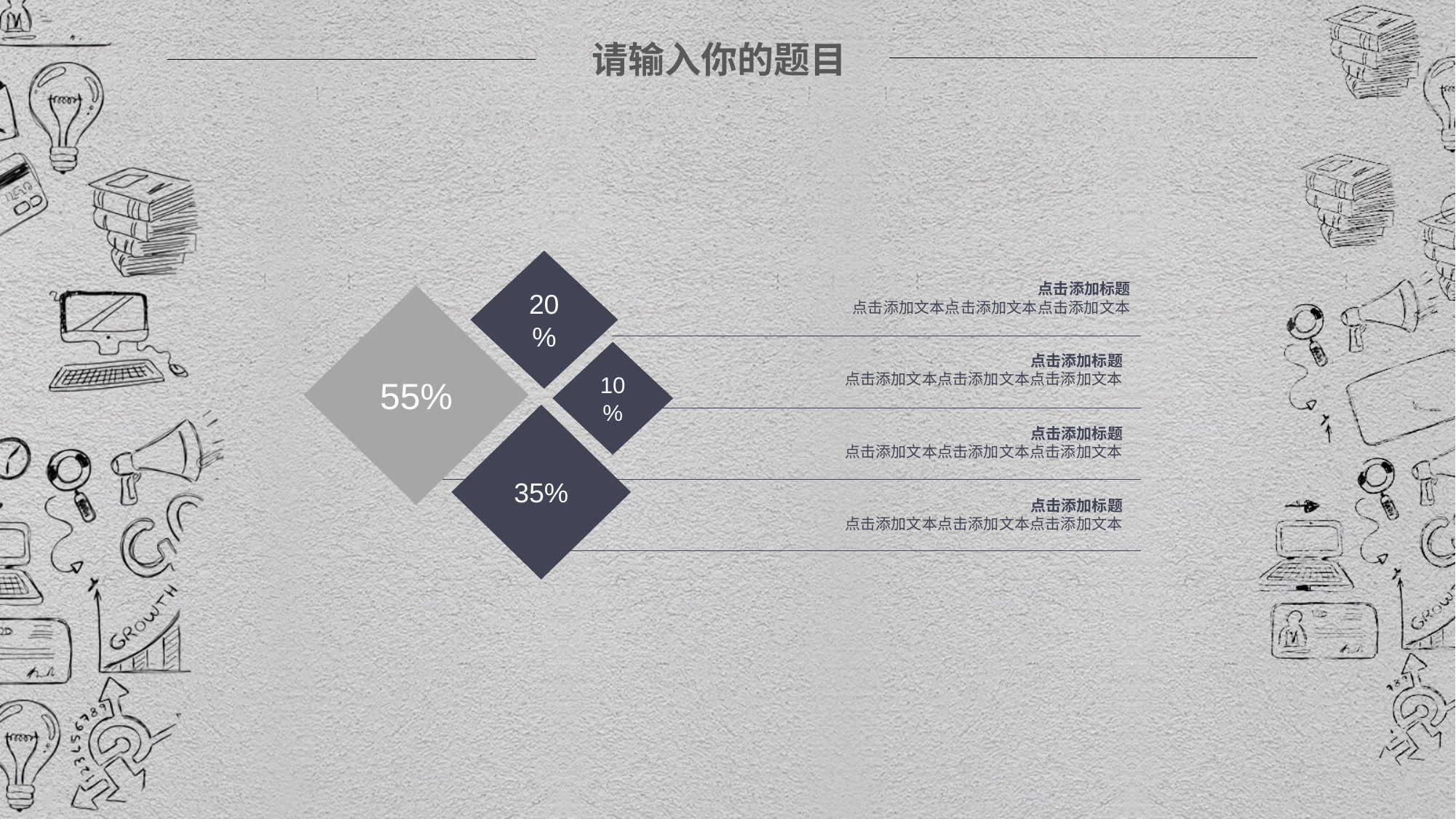

20%
点击添加标题
点击添加文本点击添加文本点击添加文本
55%
10%
点击添加标题
点击添加文本点击添加文本点击添加文本
35%
点击添加标题
点击添加文本点击添加文本点击添加文本
点击添加标题
点击添加文本点击添加文本点击添加文本